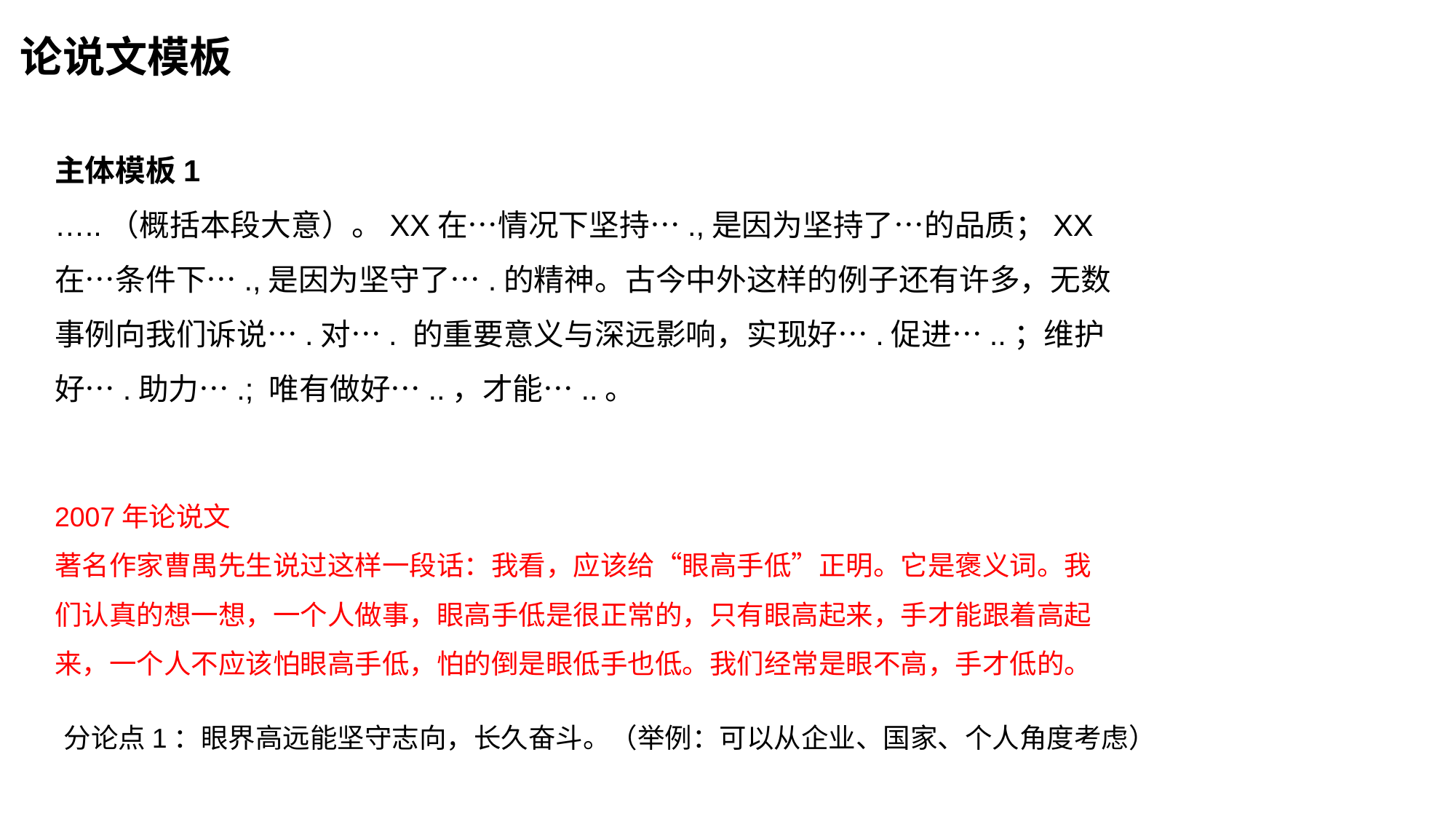

论说文模板
主体模板1
…..（概括本段大意）。XX在…情况下坚持….,是因为坚持了…的品质；XX在…条件下….,是因为坚守了….的精神。古今中外这样的例子还有许多，无数事例向我们诉说….对…. 的重要意义与深远影响，实现好….促进…..；维护好….助力….; 唯有做好…..，才能…..。

2007年论说文
著名作家曹禺先生说过这样一段话：我看，应该给“眼高手低”正明。它是褒义词。我们认真的想一想，一个人做事，眼高手低是很正常的，只有眼高起来，手才能跟着高起来，一个人不应该怕眼高手低，怕的倒是眼低手也低。我们经常是眼不高，手才低的。
分论点1：眼界高远能坚守志向，长久奋斗。（举例：可以从企业、国家、个人角度考虑）